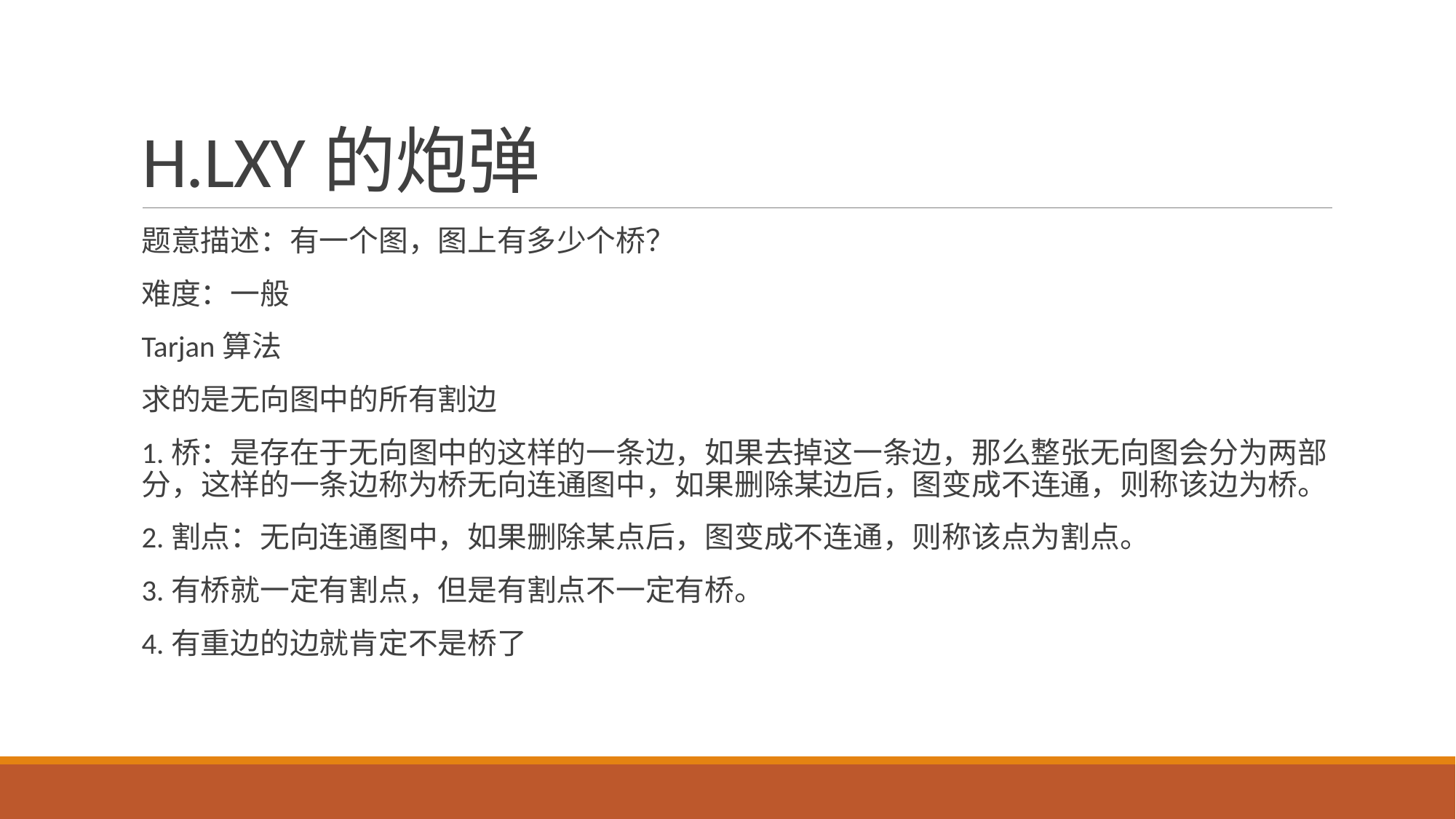

# H.LXY的炮弹
题意描述：有一个图，图上有多少个桥？
难度：一般
Tarjan算法
求的是无向图中的所有割边
1.桥：是存在于无向图中的这样的一条边，如果去掉这一条边，那么整张无向图会分为两部分，这样的一条边称为桥无向连通图中，如果删除某边后，图变成不连通，则称该边为桥。
2.割点：无向连通图中，如果删除某点后，图变成不连通，则称该点为割点。
3.有桥就一定有割点，但是有割点不一定有桥。
4.有重边的边就肯定不是桥了